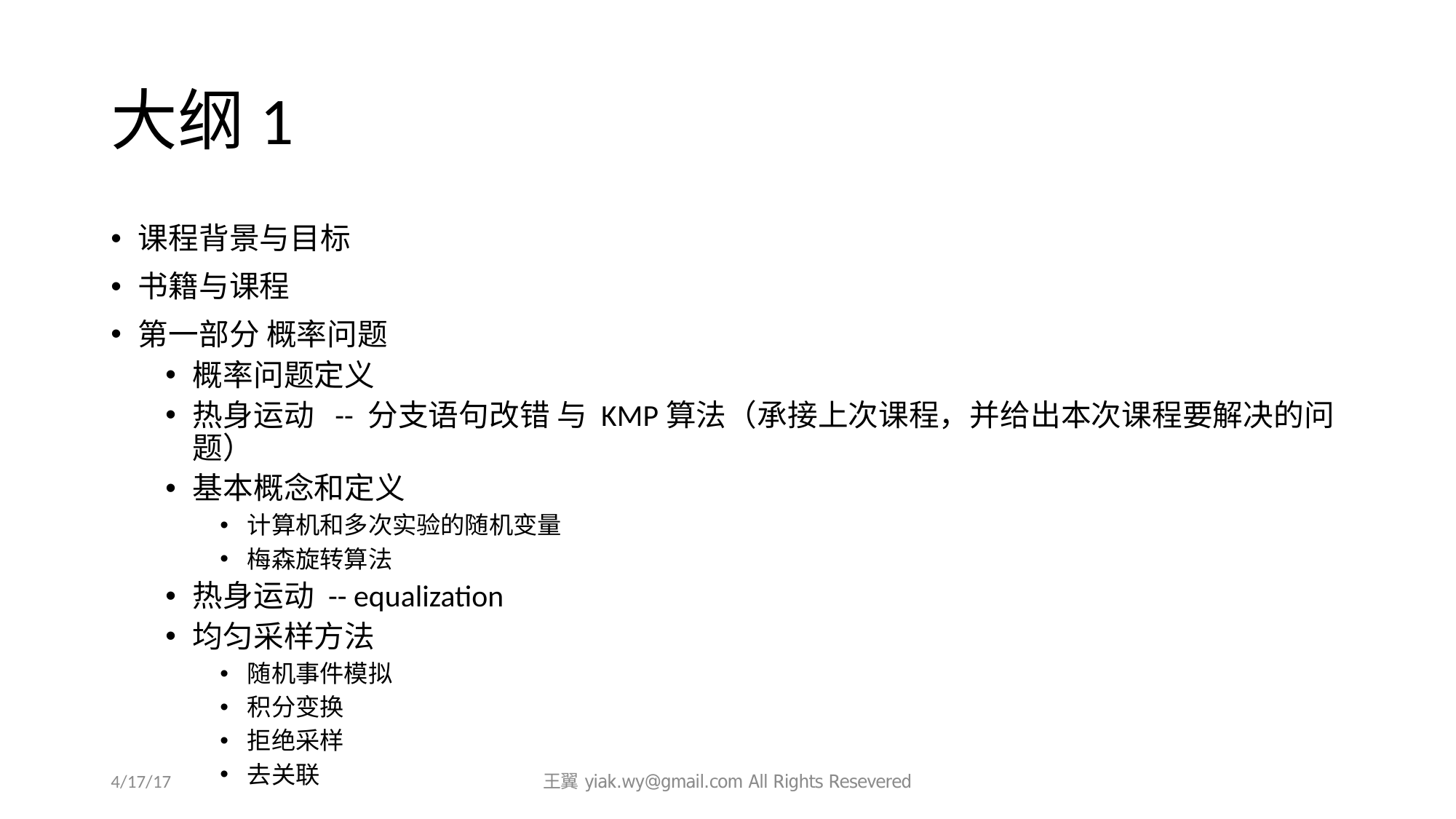

# 大纲1
课程背景与目标
书籍与课程
第一部分 概率问题
概率问题定义
热身运动  -- 分支语句改错 与 KMP算法（承接上次课程，并给出本次课程要解决的问题）
基本概念和定义
计算机和多次实验的随机变量
梅森旋转算法
热身运动 -- equalization
均匀采样方法
随机事件模拟
积分变换
拒绝采样
去关联
4/17/17
王翼 yiak.wy@gmail.com All Rights Resevered